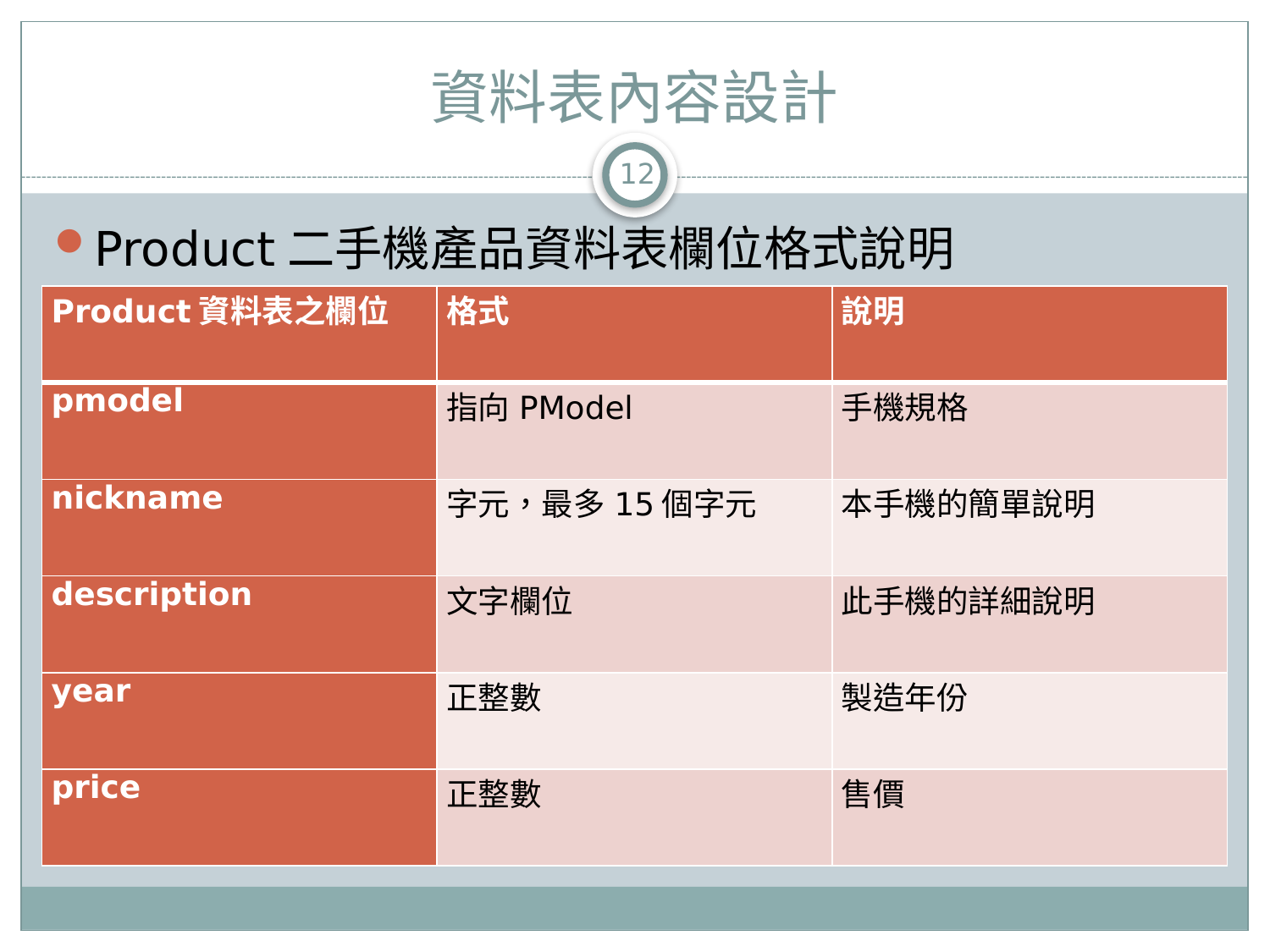

# 資料表內容設計
12
Product二手機產品資料表欄位格式說明
| Product資料表之欄位 | 格式 | 說明 |
| --- | --- | --- |
| pmodel | 指向PModel | 手機規格 |
| nickname | 字元，最多15個字元 | 本手機的簡單說明 |
| description | 文字欄位 | 此手機的詳細說明 |
| year | 正整數 | 製造年份 |
| price | 正整數 | 售價 |